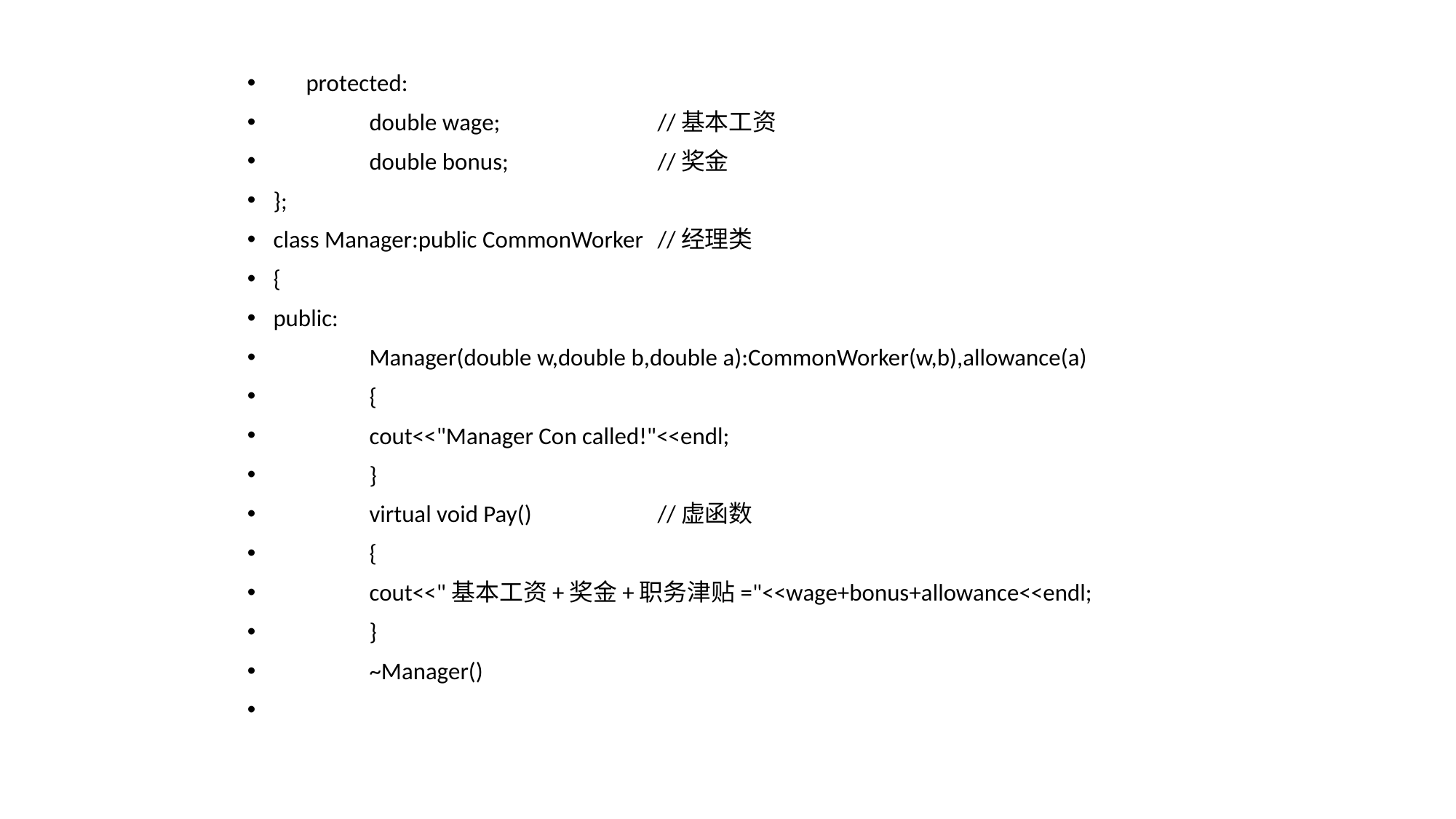

protected:
	double wage;            			//基本工资
	double bonus;           			//奖金
};
class Manager:public CommonWorker	//经理类
{
public:
	Manager(double w,double b,double a):CommonWorker(w,b),allowance(a)
	{
		cout<<"Manager Con called!"<<endl;
	}
	virtual void Pay()             	//虚函数
	{
		cout<<"基本工资+奖金+职务津贴="<<wage+bonus+allowance<<endl;
	}
	~Manager()